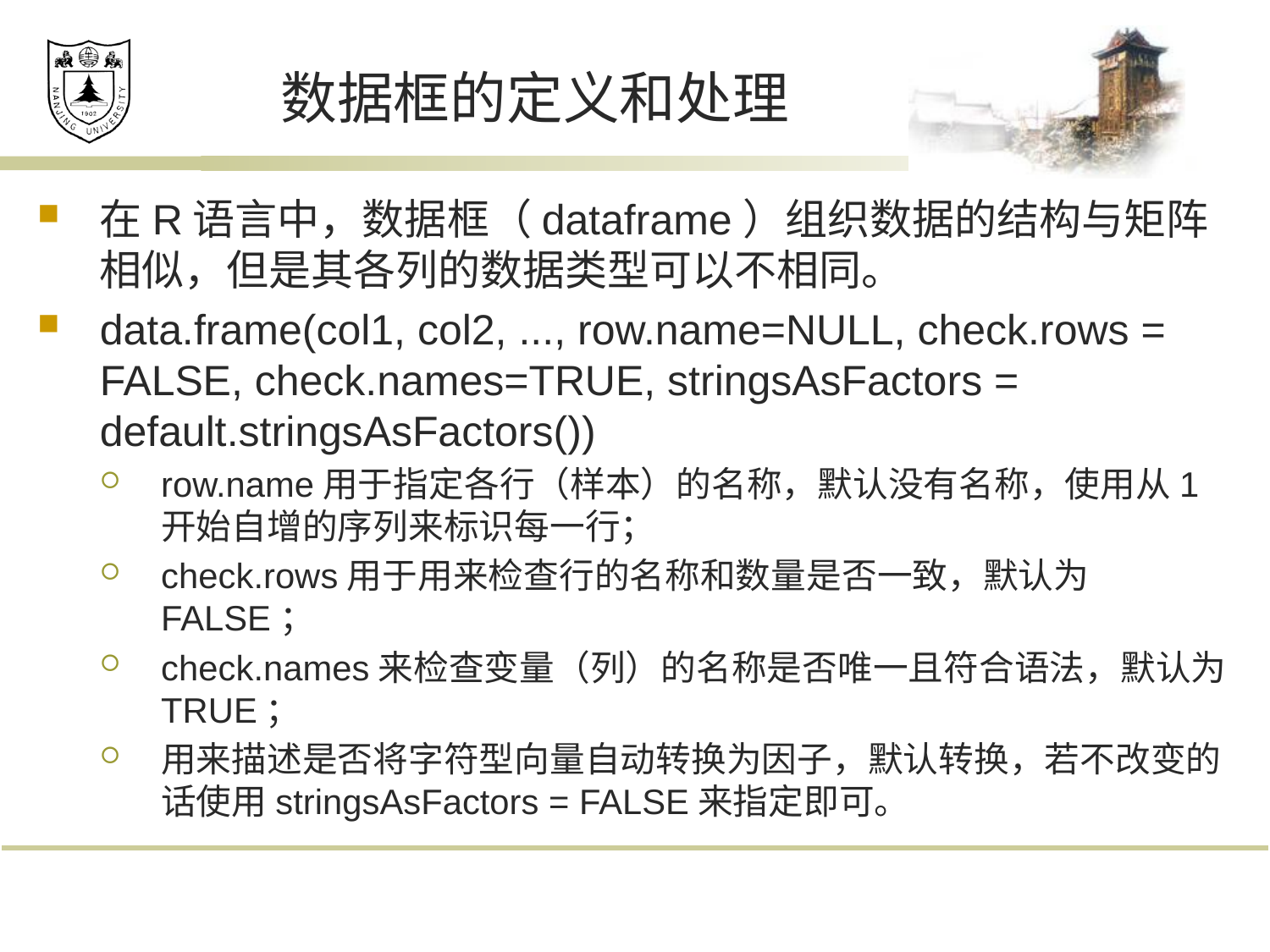

# 数据框的定义和处理
在R语言中，数据框（dataframe）组织数据的结构与矩阵相似，但是其各列的数据类型可以不相同。
data.frame(col1, col2, ..., row.name=NULL, check.rows = FALSE, check.names=TRUE, stringsAsFactors = default.stringsAsFactors())
row.name用于指定各行（样本）的名称，默认没有名称，使用从1开始自增的序列来标识每一行；
check.rows用于用来检查行的名称和数量是否一致，默认为FALSE；
check.names来检查变量（列）的名称是否唯一且符合语法，默认为TRUE；
用来描述是否将字符型向量自动转换为因子，默认转换，若不改变的话使用stringsAsFactors = FALSE来指定即可。